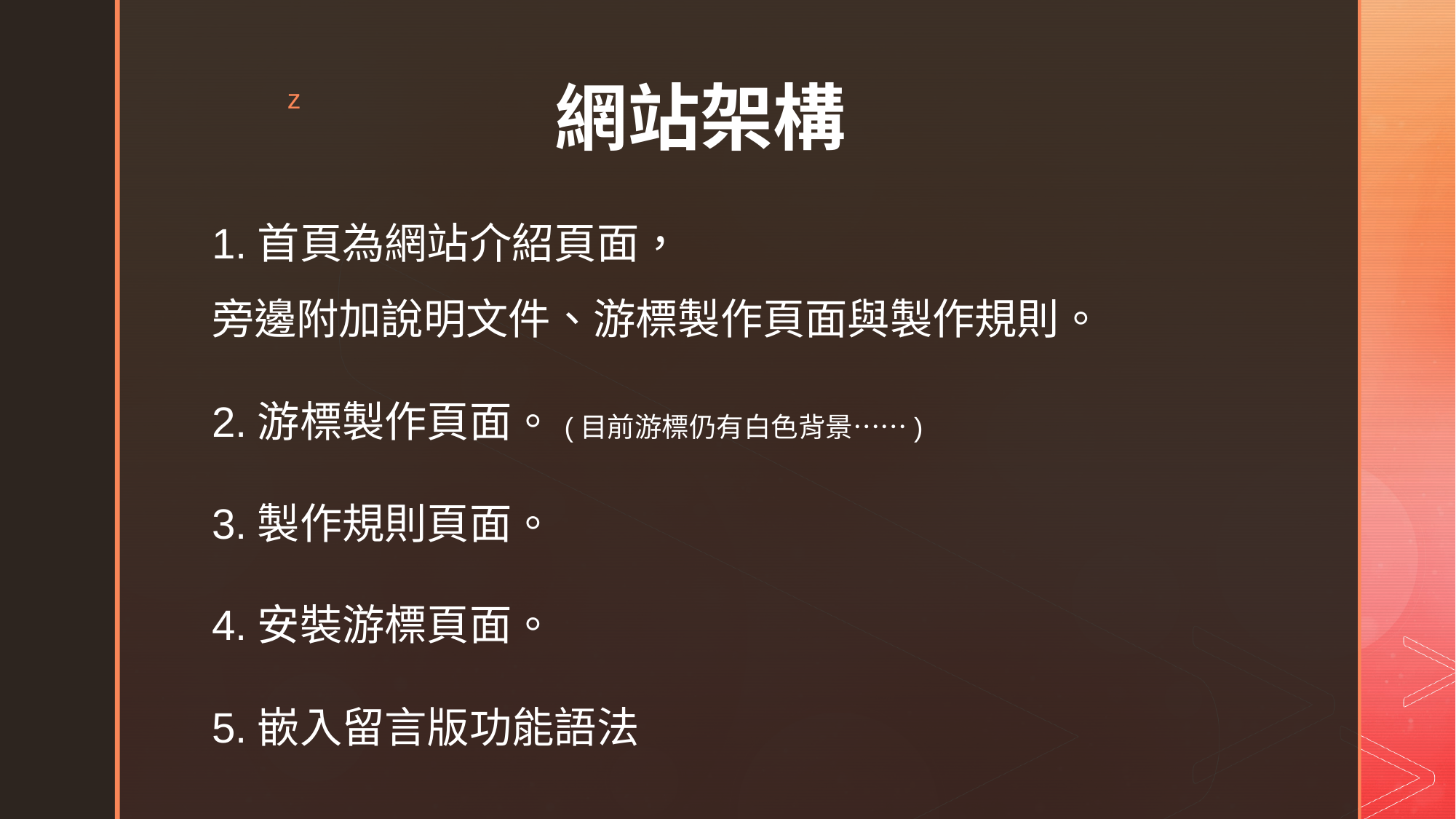

# 網站架構
1.首頁為網站介紹頁面，
旁邊附加說明文件、游標製作頁面與製作規則。

2.游標製作頁面。(目前游標仍有白色背景……)

3.製作規則頁面。

4.安裝游標頁面。

5.嵌入留言版功能語法